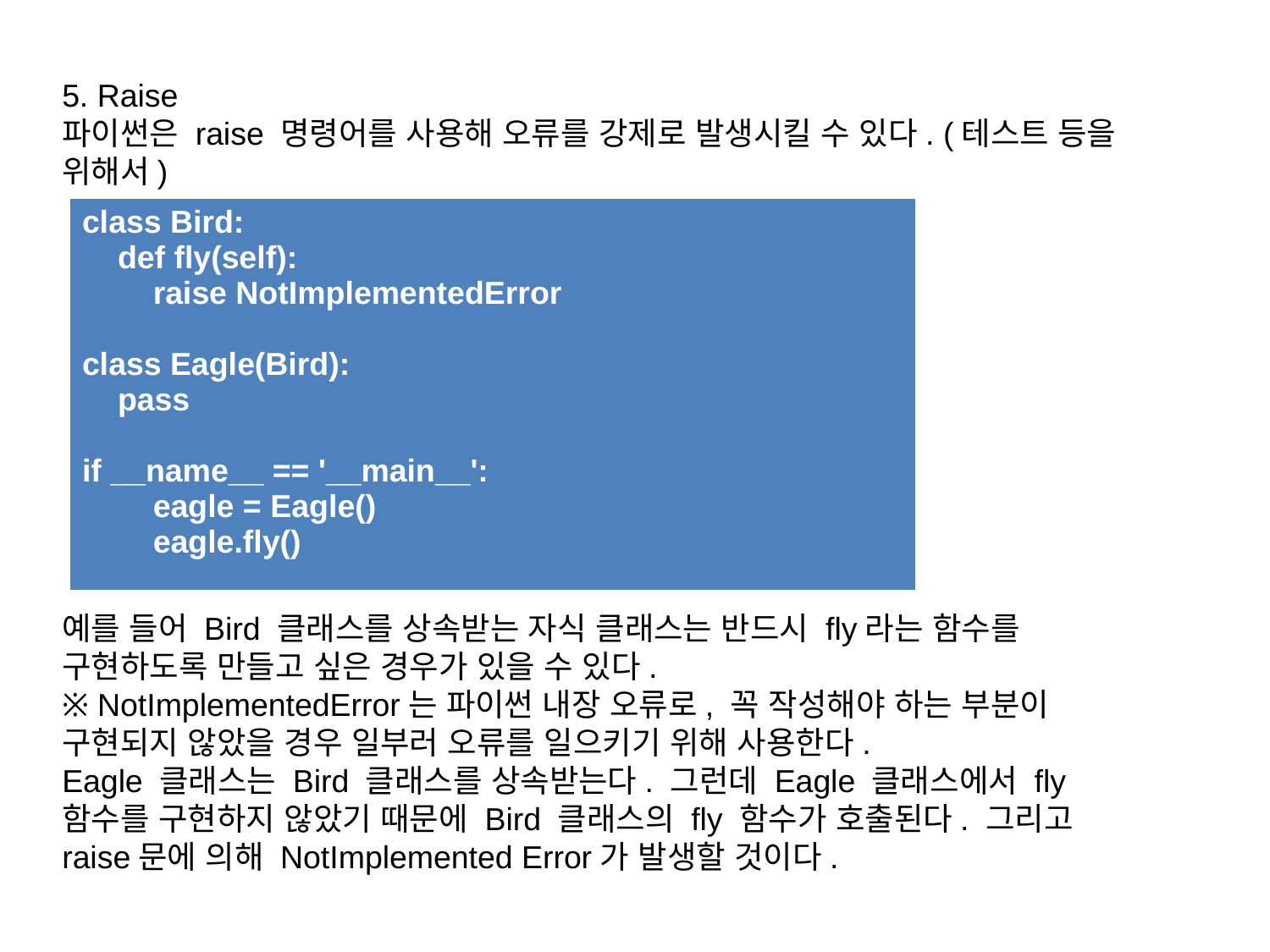

5. Raise
파이썬은 raise 명령어를 사용해 오류를 강제로 발생시킬 수 있다. (테스트 등을 위해서)

예를 들어 Bird 클래스를 상속받는 자식 클래스는 반드시 fly라는 함수를 구현하도록 만들고 싶은 경우가 있을 수 있다.
※ NotImplementedError는 파이썬 내장 오류로, 꼭 작성해야 하는 부분이 구현되지 않았을 경우 일부러 오류를 일으키기 위해 사용한다.
Eagle 클래스는 Bird 클래스를 상속받는다. 그런데 Eagle 클래스에서 fly 함수를 구현하지 않았기 때문에 Bird 클래스의 fly 함수가 호출된다. 그리고 raise문에 의해 NotImplemented Error가 발생할 것이다.

| class Bird: def fly(self): raise NotImplementedError class Eagle(Bird): pass if \_\_name\_\_ == '\_\_main\_\_': eagle = Eagle() eagle.fly() |
| --- |